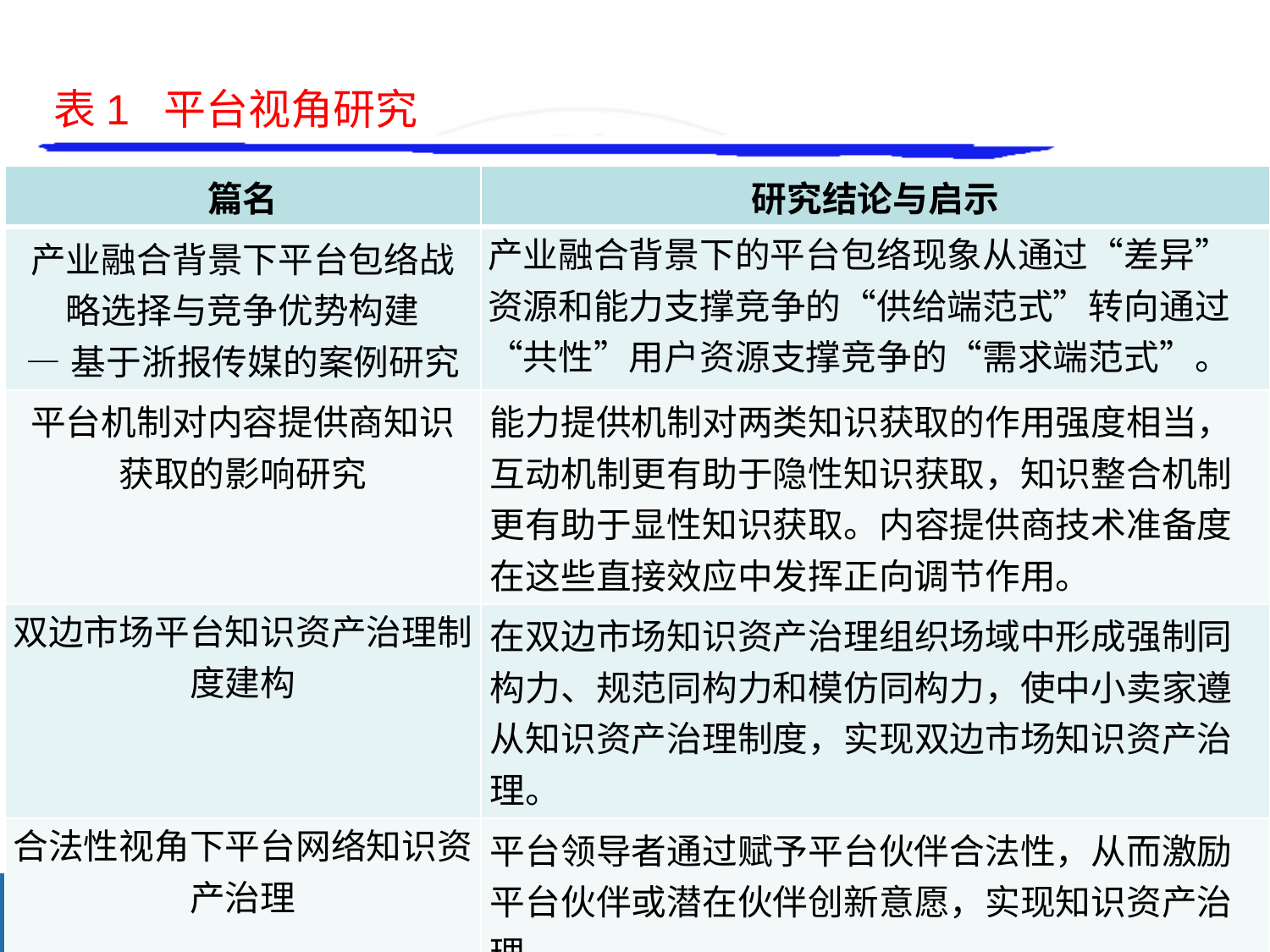

表1  平台视角研究
| 篇名 | 研究结论与启示 |
| --- | --- |
| 产业融合背景下平台包络战略选择与竞争优势构建 —基于浙报传媒的案例研究 | 产业融合背景下的平台包络现象从通过“差异”资源和能力支撑竞争的“供给端范式”转向通过“共性”用户资源支撑竞争的“需求端范式”。 |
| 平台机制对内容提供商知识获取的影响研究 | 能力提供机制对两类知识获取的作用强度相当，互动机制更有助于隐性知识获取，知识整合机制更有助于显性知识获取。内容提供商技术准备度在这些直接效应中发挥正向调节作用。 |
| 双边市场平台知识资产治理制度建构 | 在双边市场知识资产治理组织场域中形成强制同构力、规范同构力和模仿同构力，使中小卖家遵从知识资产治理制度，实现双边市场知识资产治理。 |
| 合法性视角下平台网络知识资产治理 | 平台领导者通过赋予平台伙伴合法性，从而激励平台伙伴或潜在伙伴创新意愿，实现知识资产治理。 |